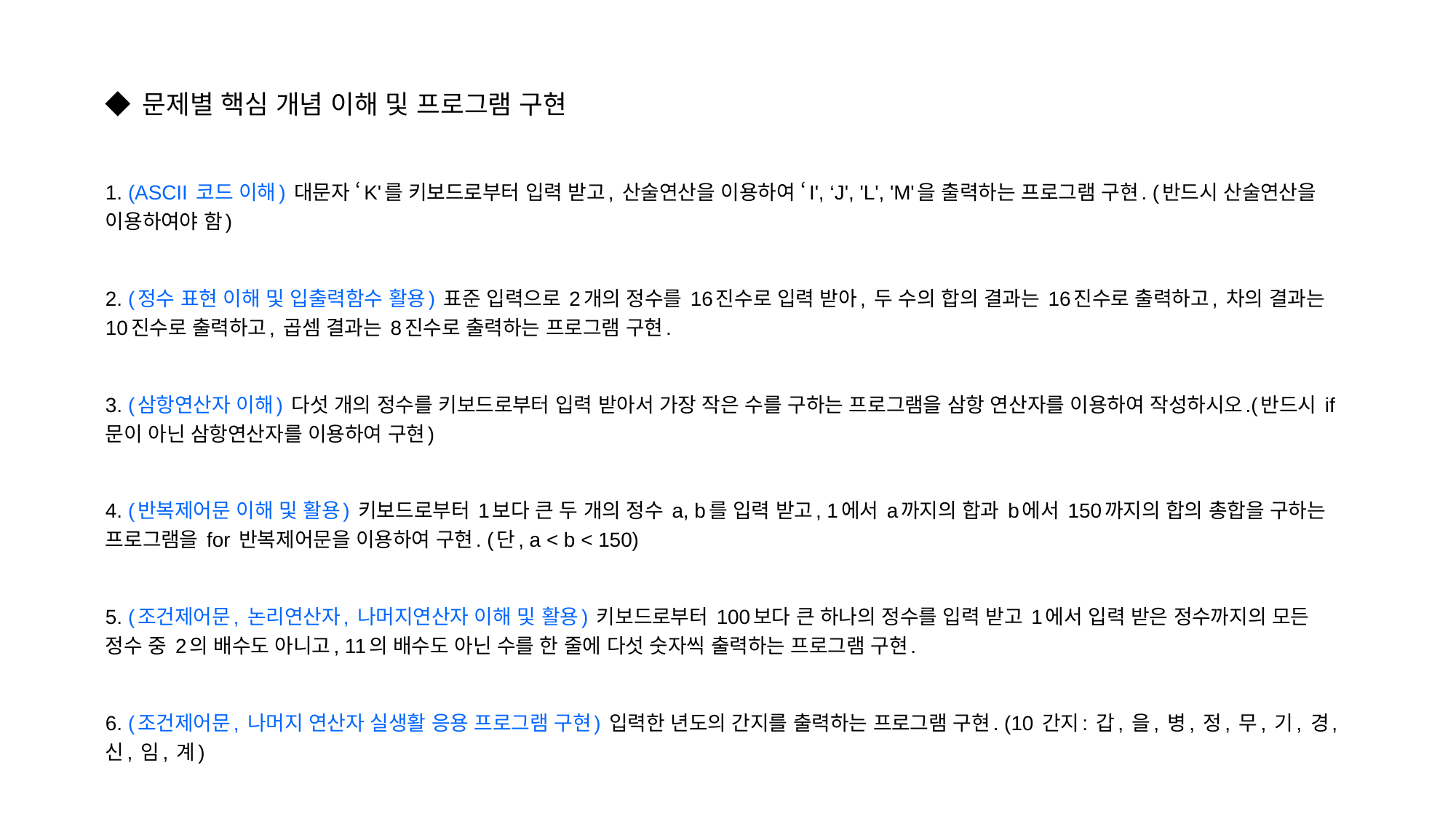

◆ 문제별 핵심 개념 이해 및 프로그램 구현

1. (ASCII 코드 이해) 대문자 ‘K'를 키보드로부터 입력 받고, 산술연산을 이용하여 ‘I', ‘J', 'L', 'M'을 출력하는 프로그램 구현. (반드시 산술연산을 이용하여야 함)

2. (정수 표현 이해 및 입출력함수 활용) 표준 입력으로 2개의 정수를 16진수로 입력 받아, 두 수의 합의 결과는 16진수로 출력하고, 차의 결과는 10진수로 출력하고, 곱셈 결과는 8진수로 출력하는 프로그램 구현.

3. (삼항연산자 이해) 다섯 개의 정수를 키보드로부터 입력 받아서 가장 작은 수를 구하는 프로그램을 삼항 연산자를 이용하여 작성하시오.(반드시 if문이 아닌 삼항연산자를 이용하여 구현)

4. (반복제어문 이해 및 활용) 키보드로부터 1보다 큰 두 개의 정수 a, b를 입력 받고, 1에서 a까지의 합과 b에서 150까지의 합의 총합을 구하는 프로그램을 for 반복제어문을 이용하여 구현. (단, a < b < 150)

5. (조건제어문, 논리연산자, 나머지연산자 이해 및 활용) 키보드로부터 100보다 큰 하나의 정수를 입력 받고 1에서 입력 받은 정수까지의 모든 정수 중 2의 배수도 아니고, 11의 배수도 아닌 수를 한 줄에 다섯 숫자씩 출력하는 프로그램 구현.

6. (조건제어문, 나머지 연산자 실생활 응용 프로그램 구현) 입력한 년도의 간지를 출력하는 프로그램 구현. (10 간지: 갑, 을, 병, 정, 무, 기, 경, 신, 임, 계)